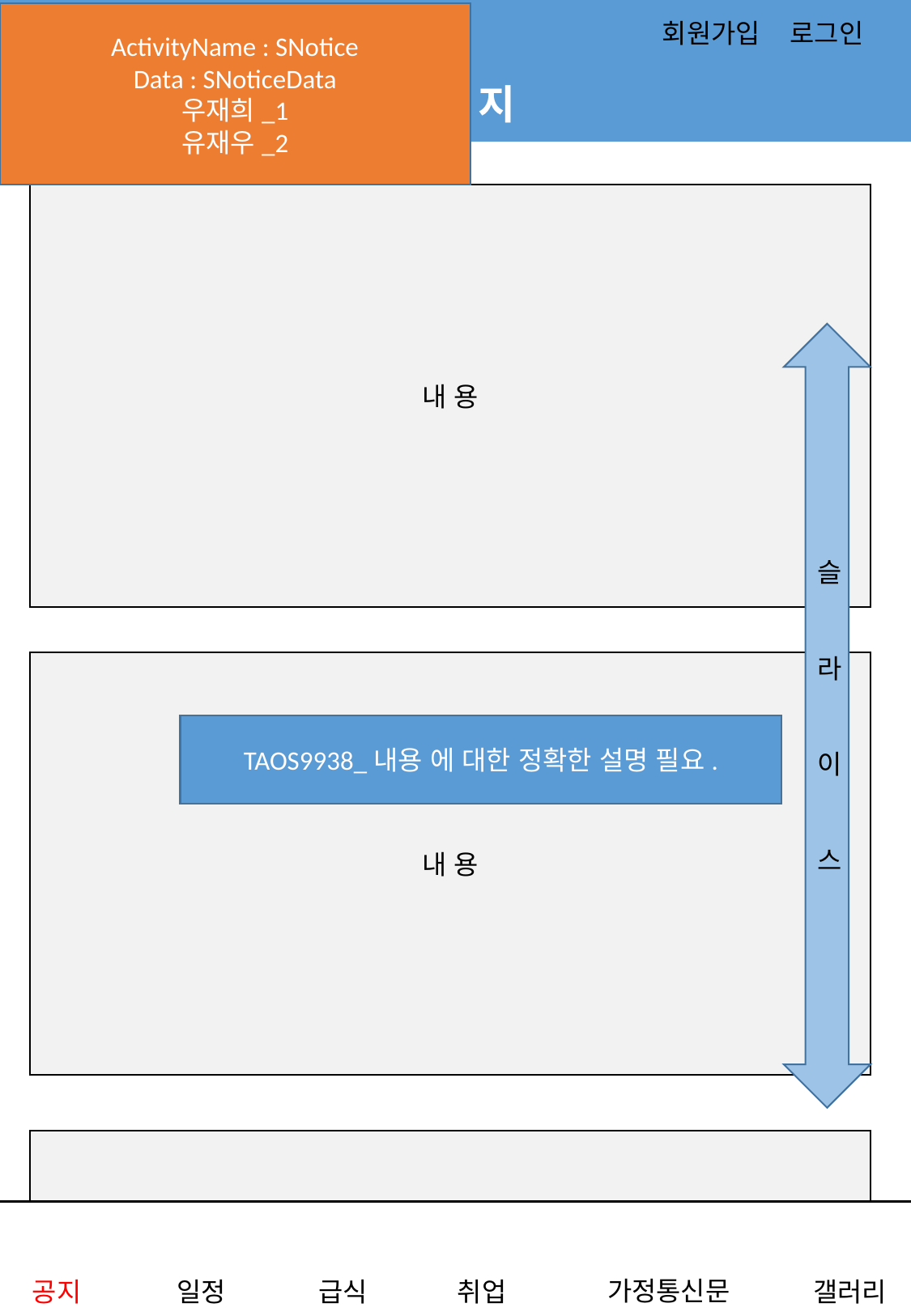

공    지
ActivityName : SNotice
Data : SNoticeData
우재희_1
유재우_2
회원가입    로그인
내 용
슬

라

이

스
내 용
TAOS9938_내용 에 대한 정확한 설명 필요.

공지
일정
급식
취업
갤러리
가정통신문